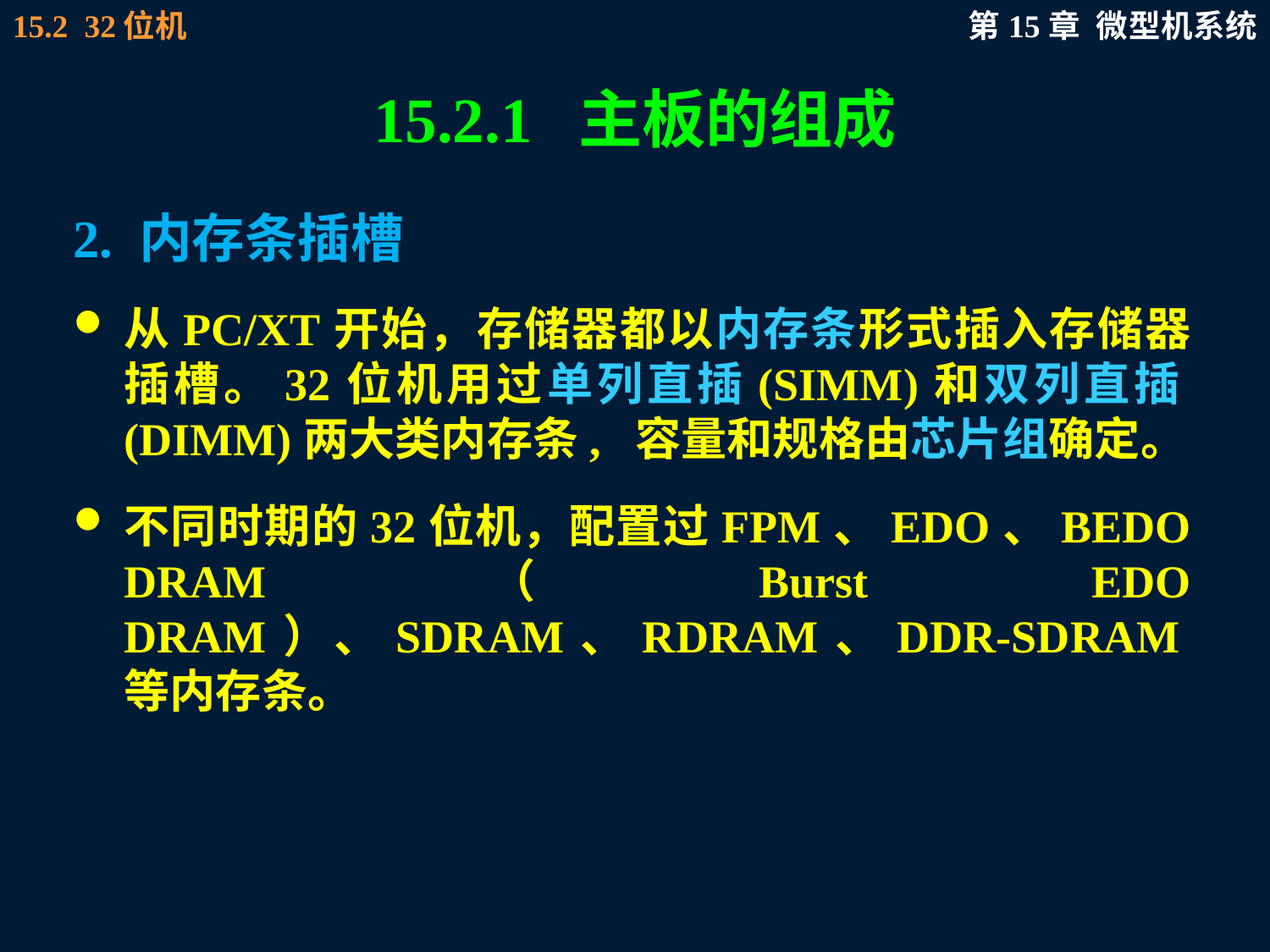

# 15.2.1  主板的组成
2. 内存条插槽
从PC/XT开始，存储器都以内存条形式插入存储器插槽。32位机用过单列直插(SIMM)和双列直插(DIMM)两大类内存条,  容量和规格由芯片组确定。
不同时期的32位机，配置过FPM、EDO、BEDO DRAM（Burst EDO DRAM）、SDRAM、RDRAM、DDR-SDRAM等内存条。